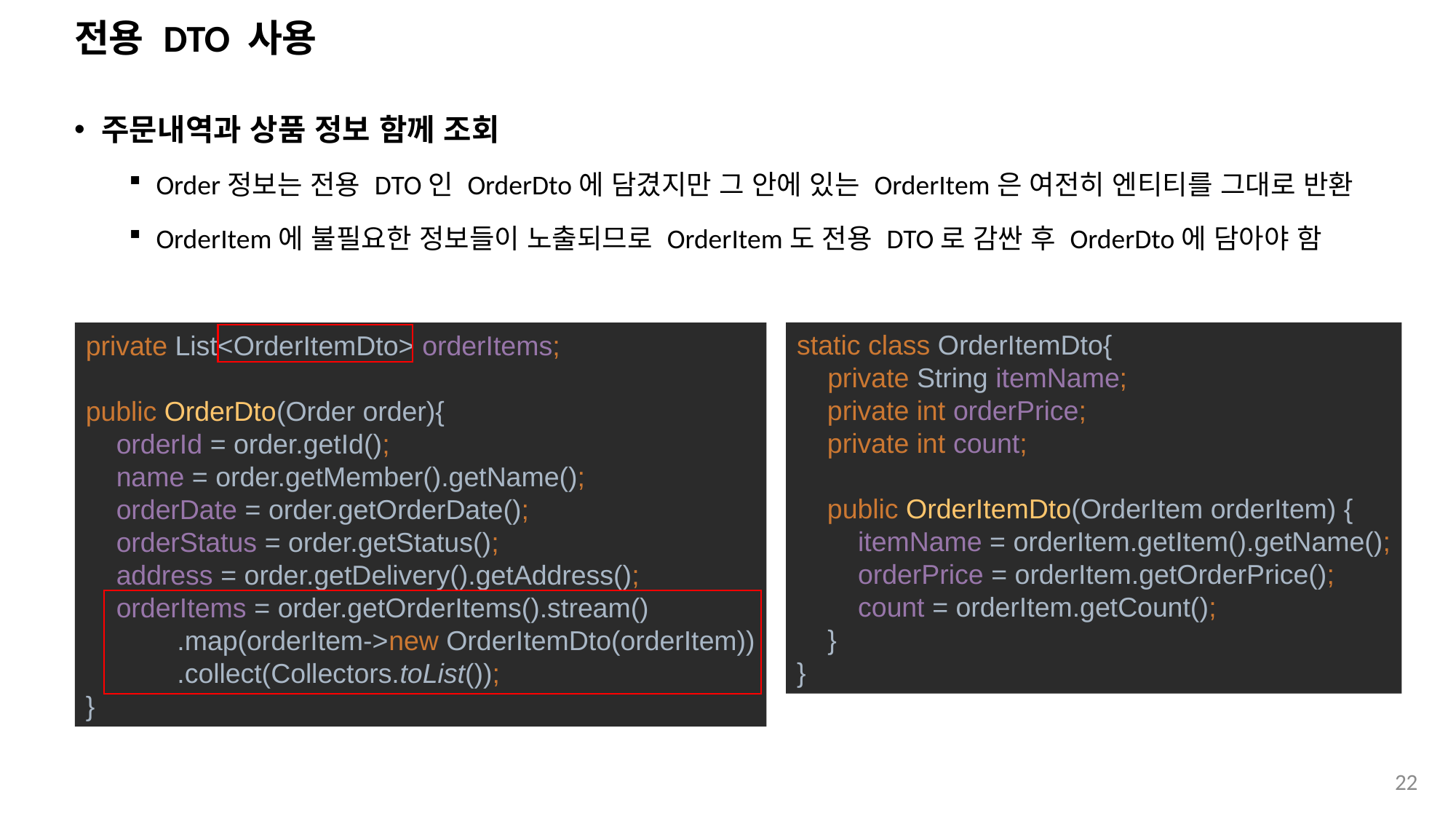

# 전용 DTO 사용
주문내역과 상품 정보 함께 조회
Order정보는 전용 DTO인 OrderDto에 담겼지만 그 안에 있는 OrderItem은 여전히 엔티티를 그대로 반환
OrderItem에 불필요한 정보들이 노출되므로 OrderItem도 전용 DTO로 감싼 후 OrderDto에 담아야 함

private List<OrderItemDto> orderItems;
public OrderDto(Order order){
    orderId = order.getId();
    name = order.getMember().getName();
    orderDate = order.getOrderDate();
    orderStatus = order.getStatus();
    address = order.getDelivery().getAddress();
    orderItems = order.getOrderItems().stream()
            .map(orderItem->new OrderItemDto(orderItem))
            .collect(Collectors.toList());
}
static class OrderItemDto{
    private String itemName;
    private int orderPrice;
    private int count;
    public OrderItemDto(OrderItem orderItem) {
        itemName = orderItem.getItem().getName();
        orderPrice = orderItem.getOrderPrice();
        count = orderItem.getCount();
    }
}

22